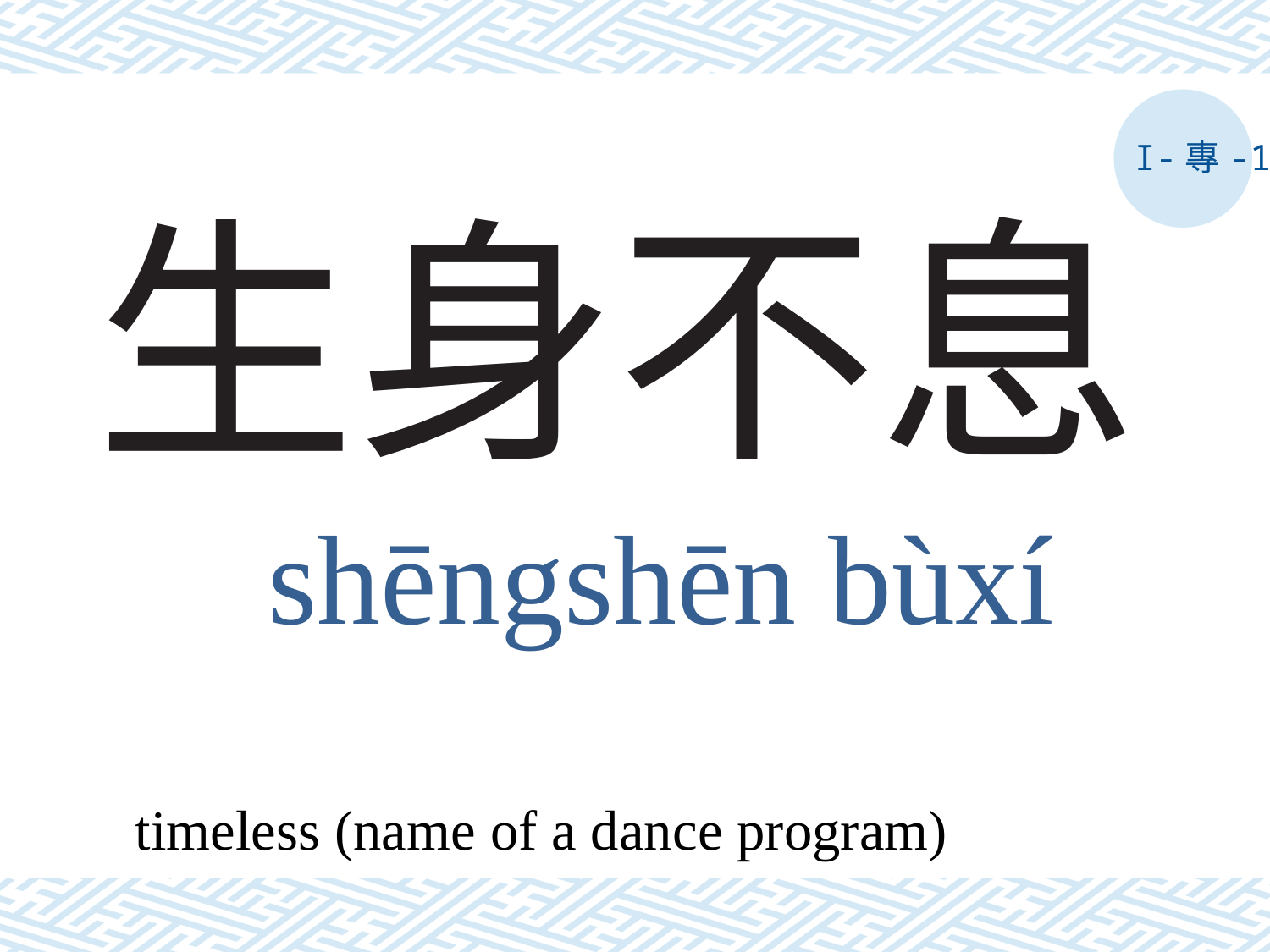

I-專-1

# 生身不息
shēngshēn bùxí
timeless (name of a dance program)